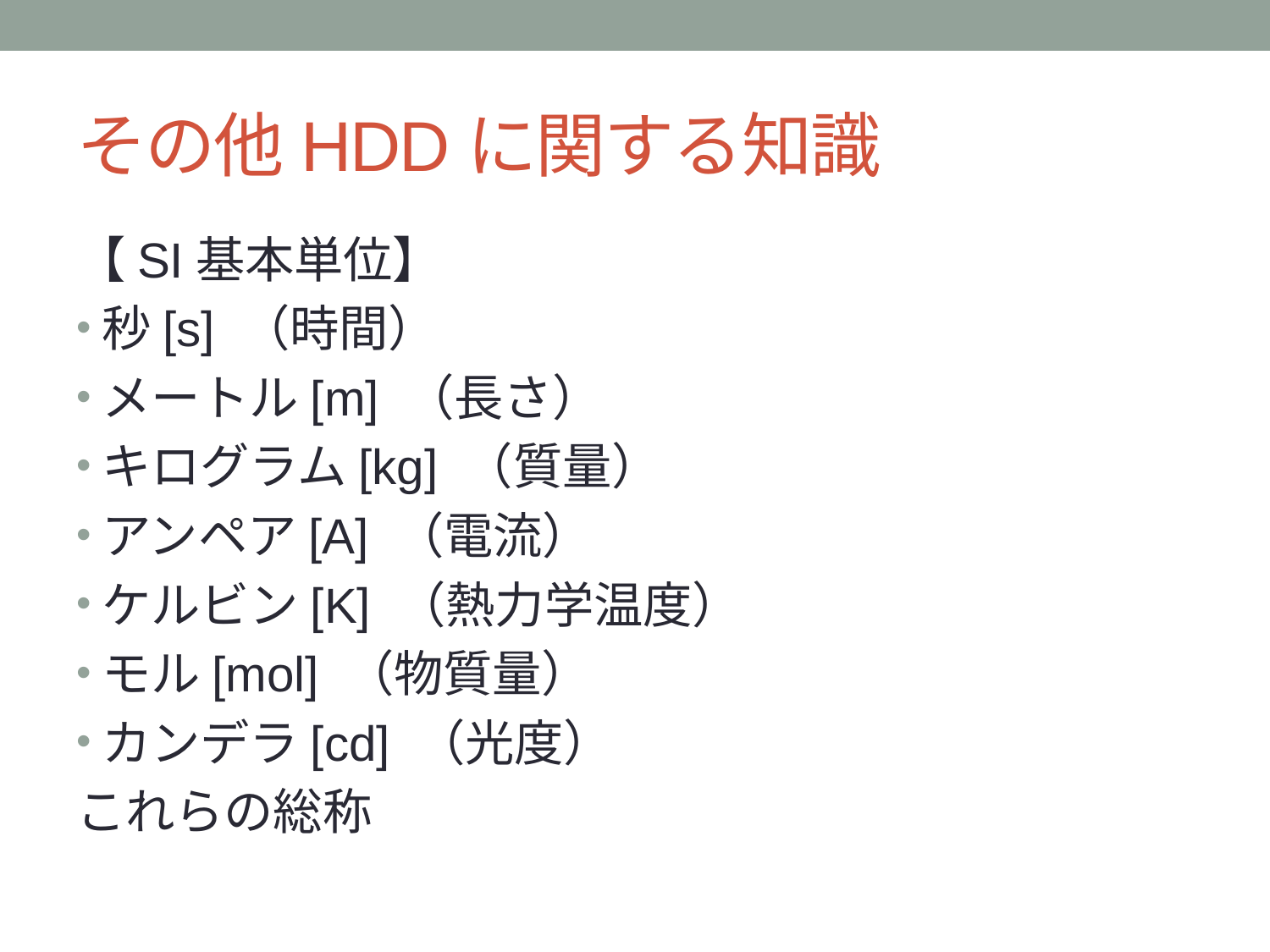

# その他HDDに関する知識
【SI基本単位】
秒[s] （時間）
メートル[m] （長さ）
キログラム[kg] （質量）
アンペア[A] （電流）
ケルビン[K] （熱力学温度）
モル[mol] （物質量）
カンデラ[cd] （光度）
これらの総称